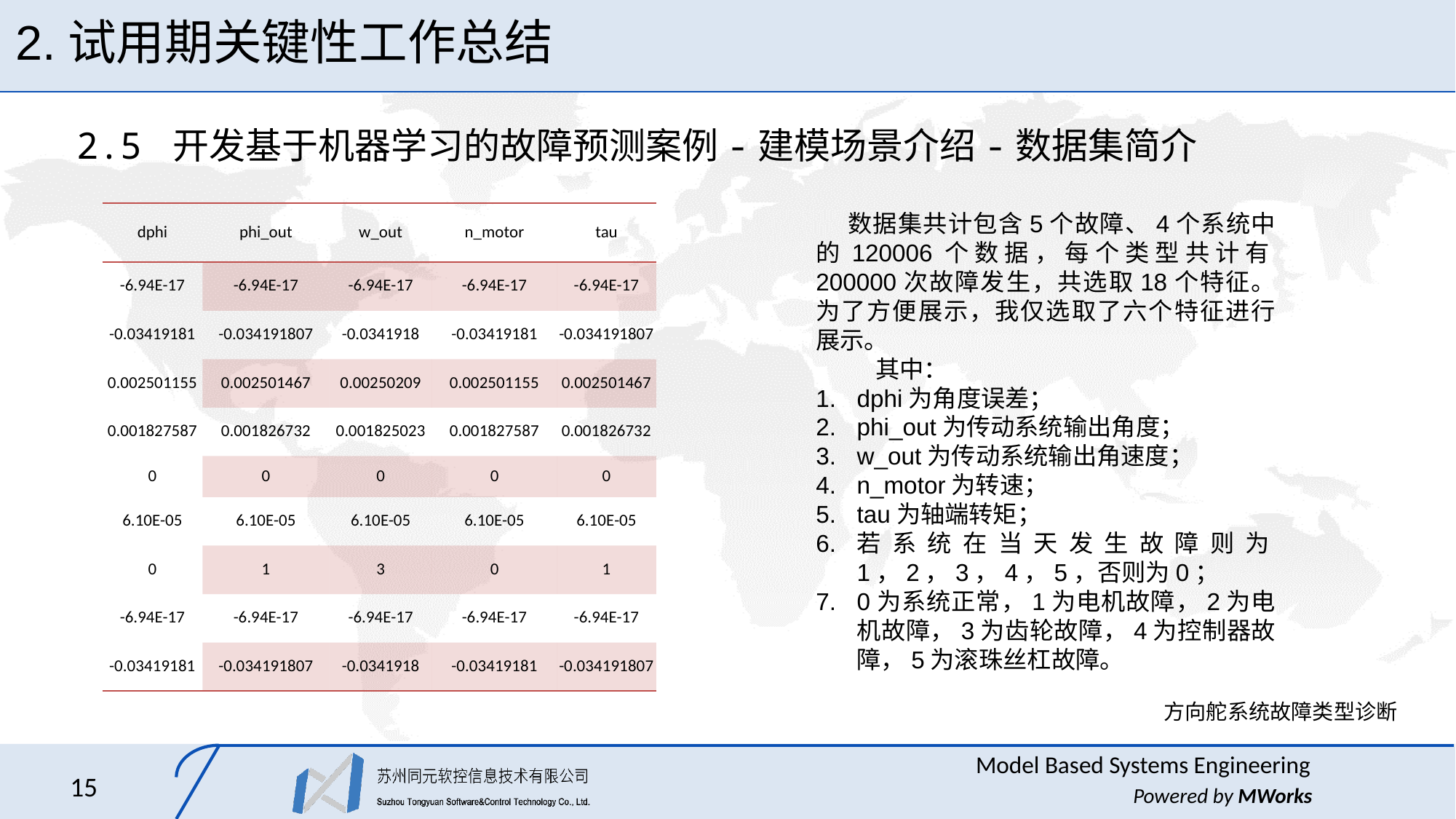

# 2.试用期关键性工作总结
2.5 开发基于机器学习的故障预测案例-建模场景介绍-数据集简介
| dphi | phi\_out | w\_out | n\_motor | tau |
| --- | --- | --- | --- | --- |
| -6.94E-17 | -6.94E-17 | -6.94E-17 | -6.94E-17 | -6.94E-17 |
| -0.03419181 | -0.034191807 | -0.0341918 | -0.03419181 | -0.034191807 |
| 0.002501155 | 0.002501467 | 0.00250209 | 0.002501155 | 0.002501467 |
| 0.001827587 | 0.001826732 | 0.001825023 | 0.001827587 | 0.001826732 |
| 0 | 0 | 0 | 0 | 0 |
| 6.10E-05 | 6.10E-05 | 6.10E-05 | 6.10E-05 | 6.10E-05 |
| 0 | 1 | 3 | 0 | 1 |
| -6.94E-17 | -6.94E-17 | -6.94E-17 | -6.94E-17 | -6.94E-17 |
| -0.03419181 | -0.034191807 | -0.0341918 | -0.03419181 | -0.034191807 |
数据集共计包含5个故障、4个系统中的120006个数据，每个类型共计有200000次故障发生，共选取18个特征。为了方便展示，我仅选取了六个特征进行展示。
    其中：
dphi为角度误差；
phi_out为传动系统输出角度；
w_out为传动系统输出角速度；
n_motor为转速；
tau为轴端转矩；
若系统在当天发生故障则为1，2，3，4，5，否则为0；
0为系统正常，1为电机故障，2为电机故障，3为齿轮故障，4为控制器故障，5为滚珠丝杠故障。

方向舵系统故障类型诊断